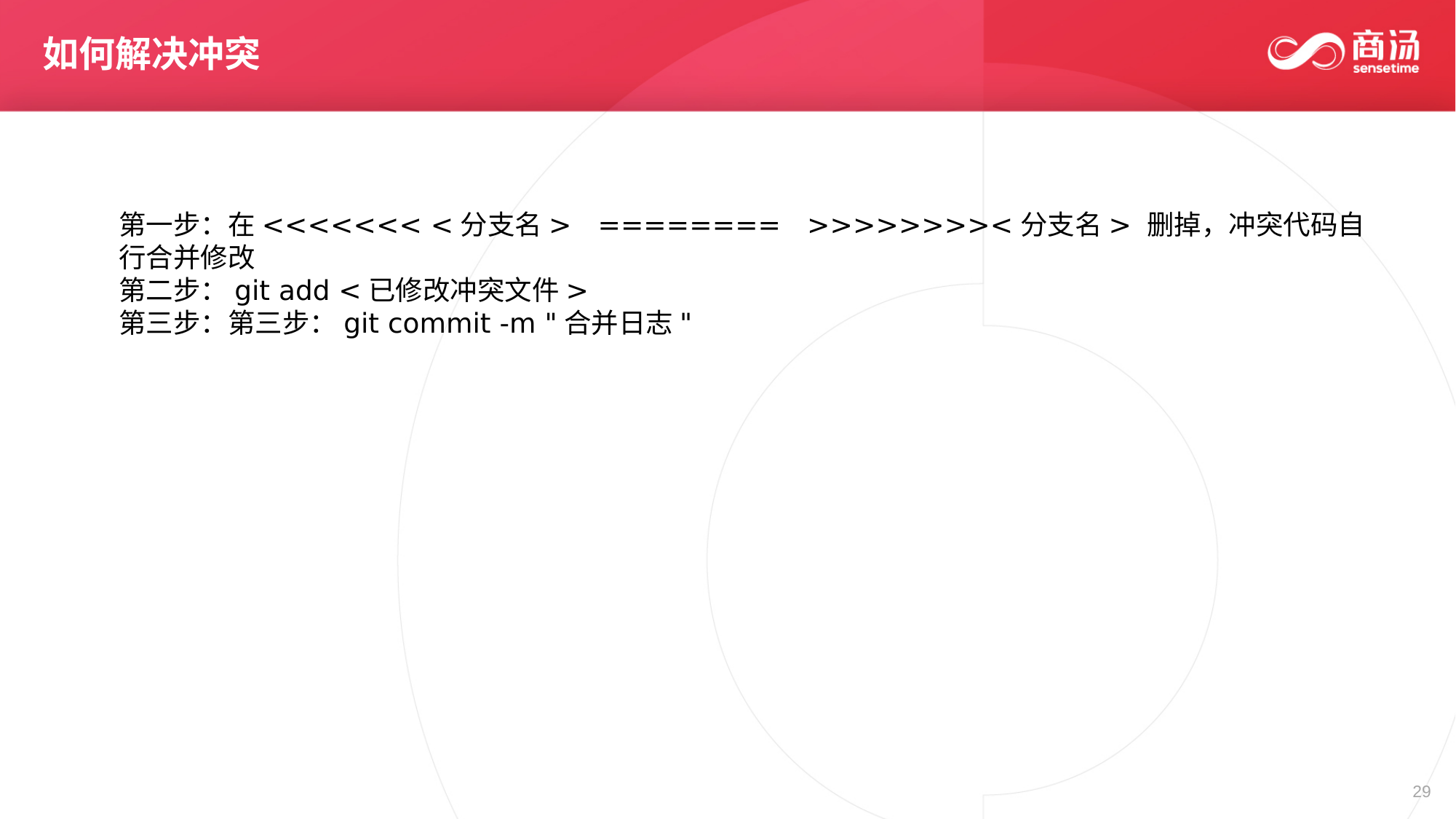

如何解决冲突
第一步：在<<<<<<< <分支名>   ========   >>>>>>>><分支名> 删掉，冲突代码自行合并修改
第二步：git add <已修改冲突文件>
第三步：第三步：git commit -m "合并日志"
29